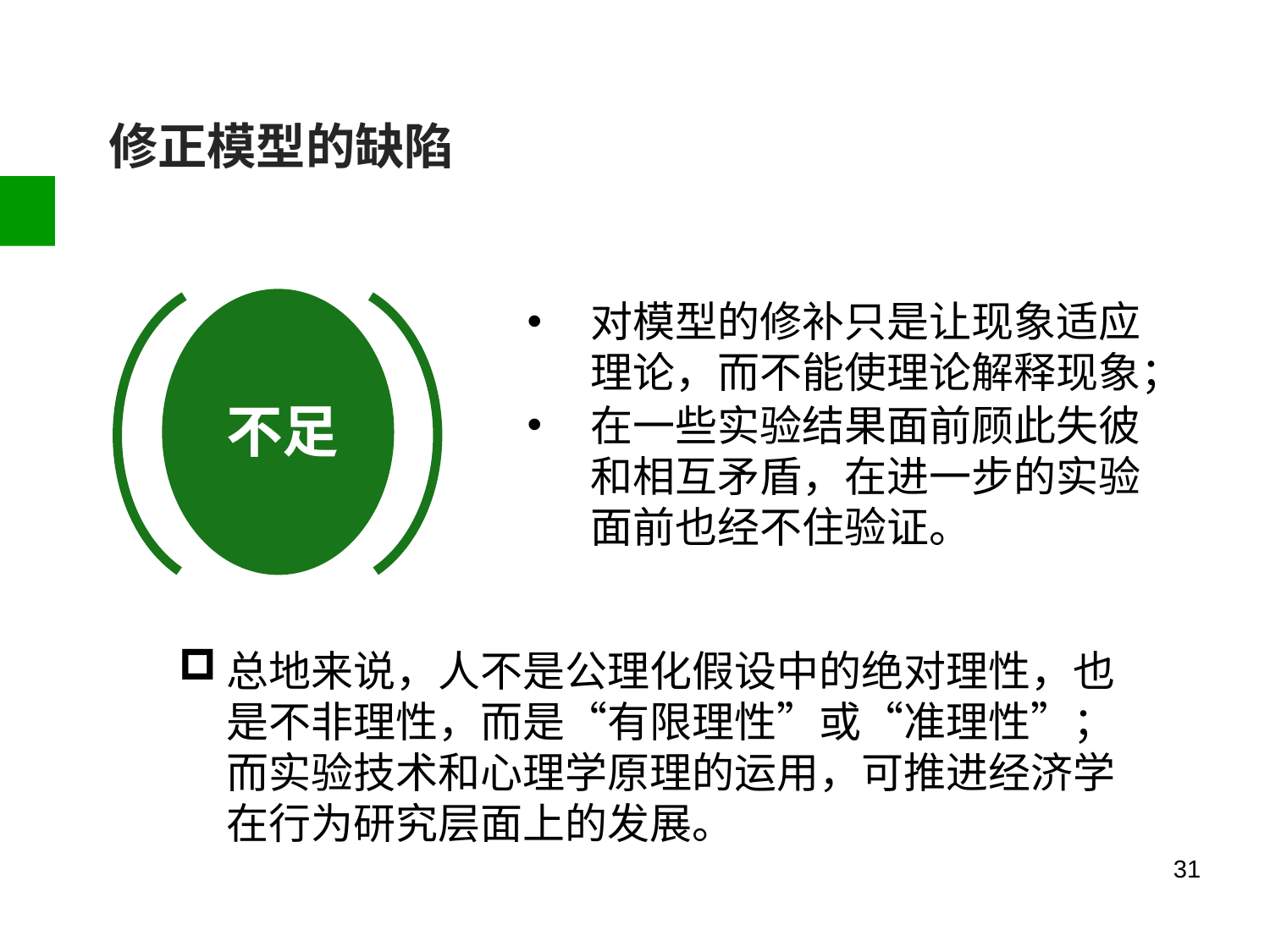

# 修正模型的缺陷

对模型的修补只是让现象适应理论，而不能使理论解释现象；
在一些实验结果面前顾此失彼和相互矛盾，在进一步的实验面前也经不住验证。

不足
总地来说，人不是公理化假设中的绝对理性，也是不非理性，而是“有限理性”或“准理性”；而实验技术和心理学原理的运用，可推进经济学在行为研究层面上的发展。